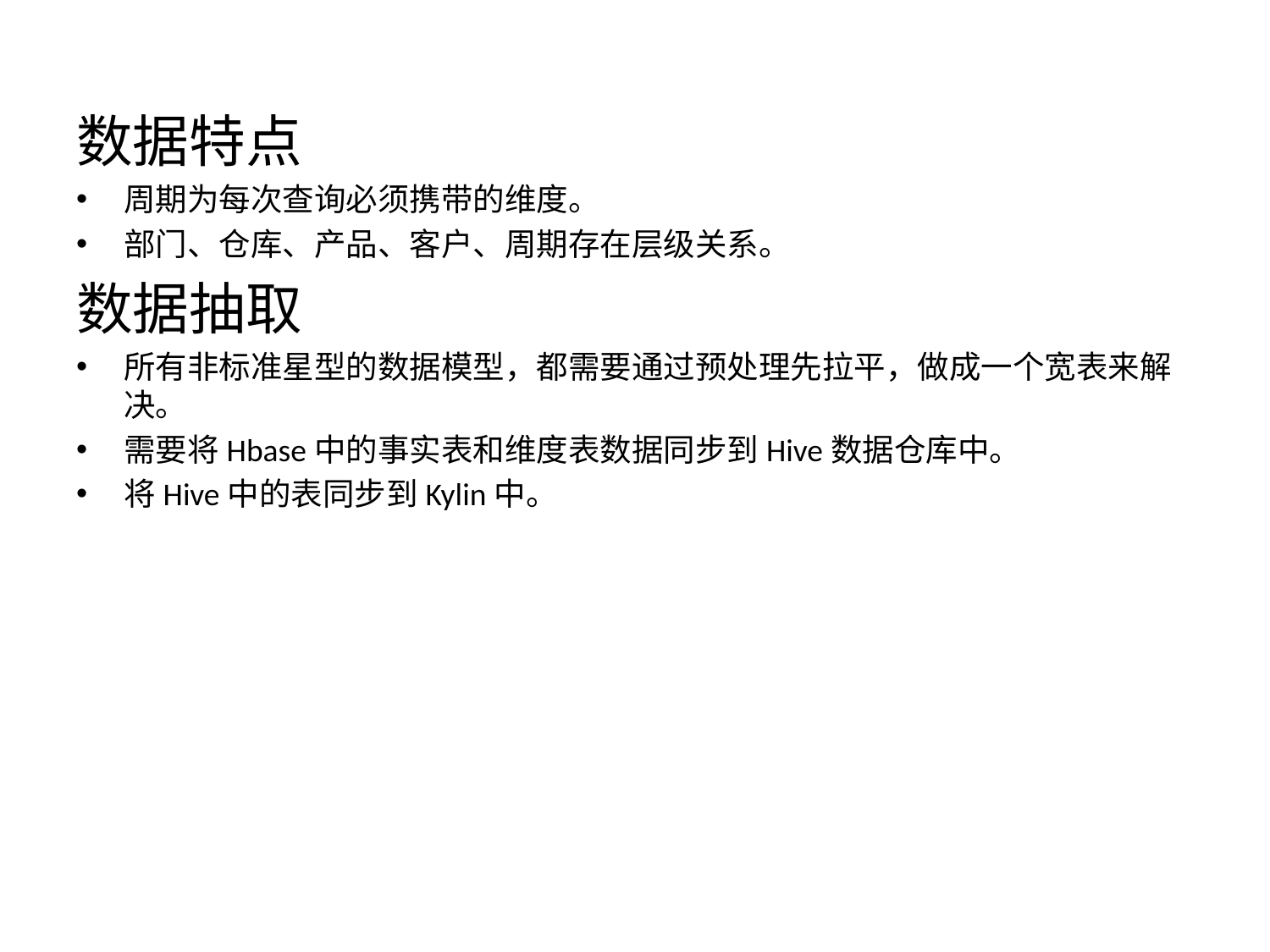

数据特点
周期为每次查询必须携带的维度。
部门、仓库、产品、客户、周期存在层级关系。
数据抽取
所有非标准星型的数据模型，都需要通过预处理先拉平，做成一个宽表来解决。
需要将Hbase中的事实表和维度表数据同步到Hive数据仓库中。
将Hive中的表同步到Kylin中。